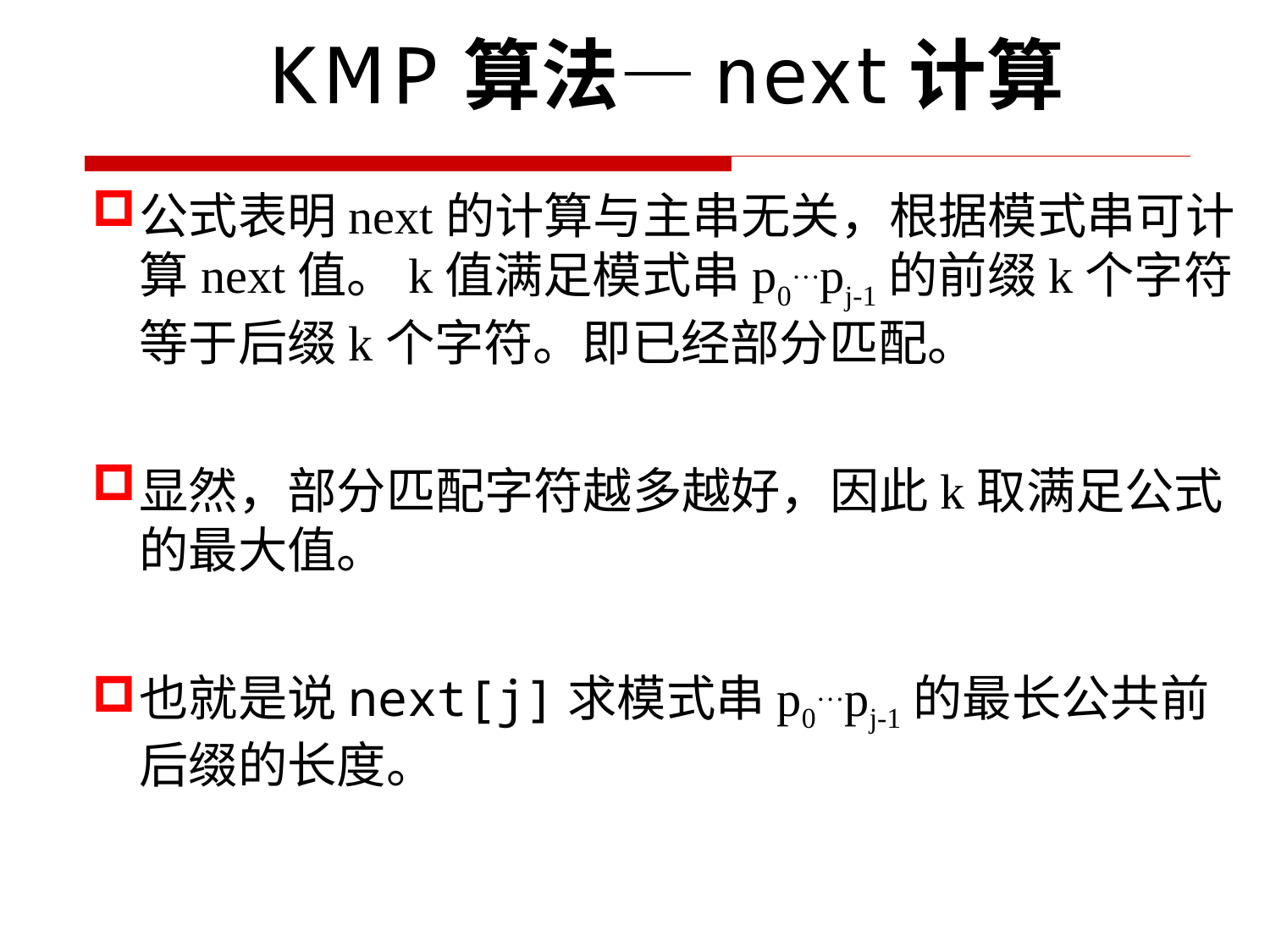

KMP算法—next计算
公式表明next的计算与主串无关，根据模式串可计算next值。k值满足模式串p0…pj-1的前缀k个字符等于后缀k个字符。即已经部分匹配。

显然，部分匹配字符越多越好，因此k取满足公式的最大值。

也就是说next[j]求模式串p0…pj-1的最长公共前后缀的长度。